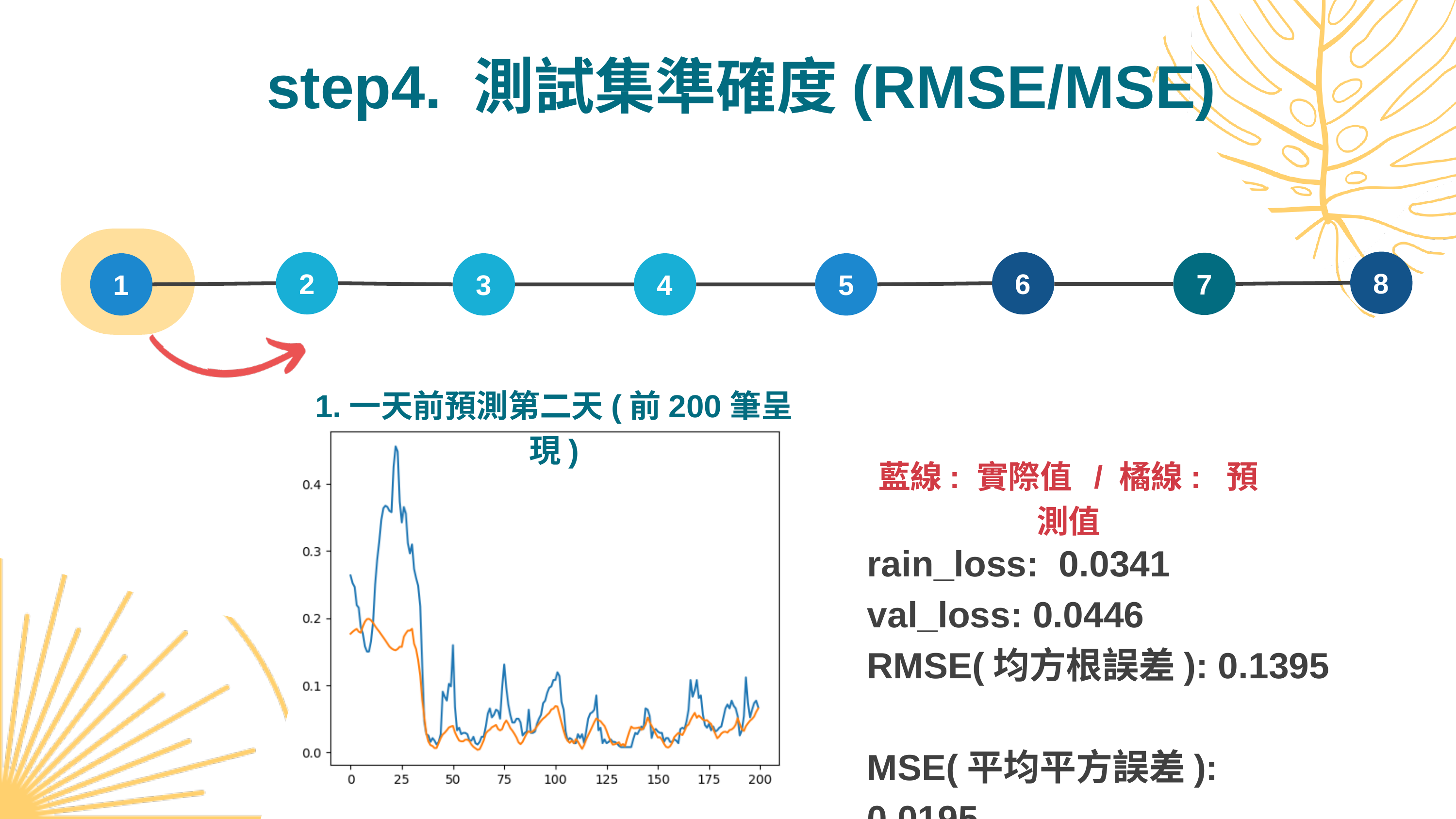

step4. 測試集準確度(RMSE/MSE)

8

2

6

7

1

3

4

5

1.一天前預測第二天(前200筆呈現)

藍線: 實際值  / 橘線:  預測值
rain_loss:  0.0341
val_loss: 0.0446
RMSE(均方根誤差): 0.1395
MSE(平均平方誤差): 0.0195